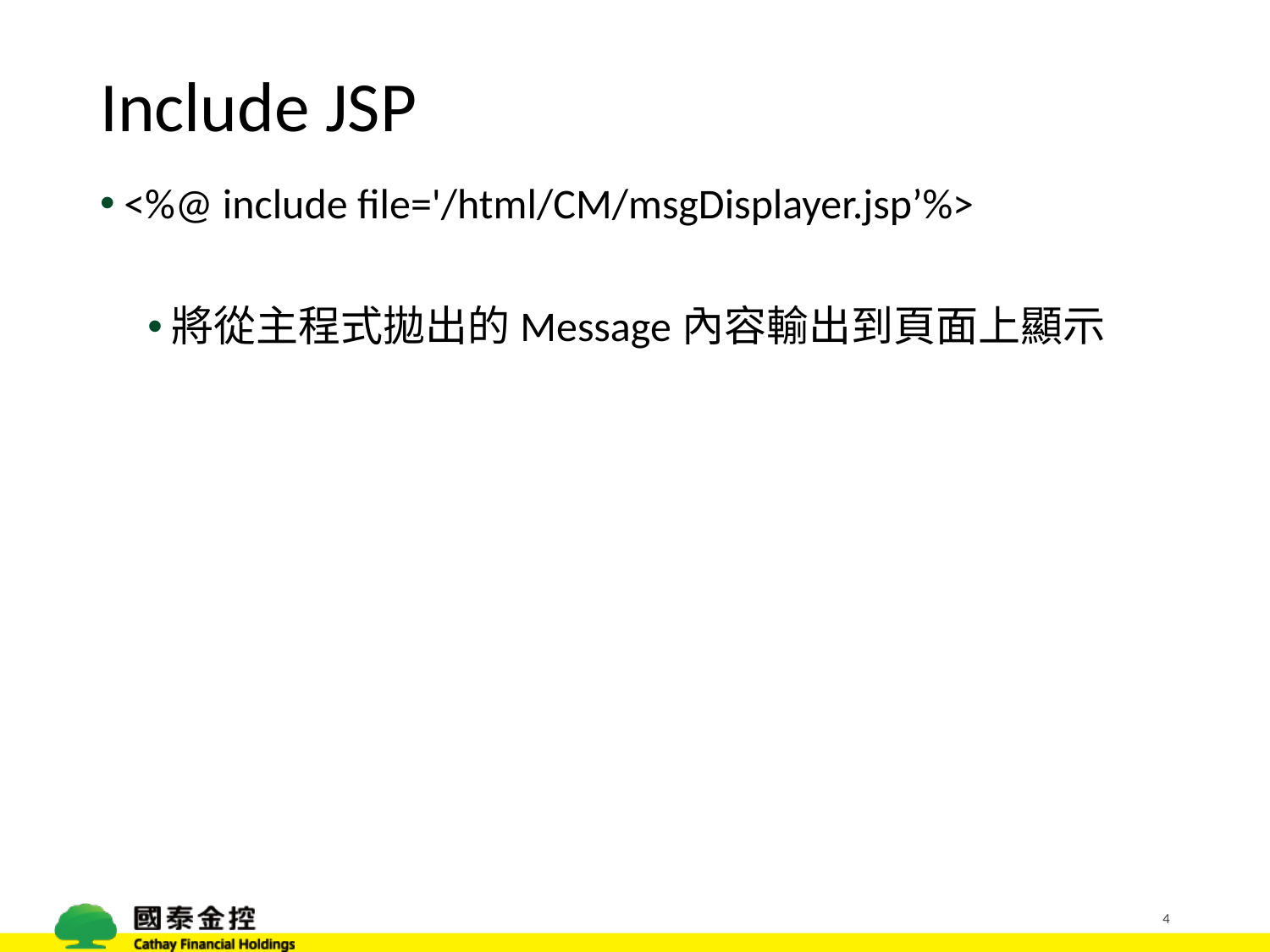

# Include JSP
<%@ include file='/html/CM/msgDisplayer.jsp’%>

將從主程式拋出的Message內容輸出到頁面上顯示